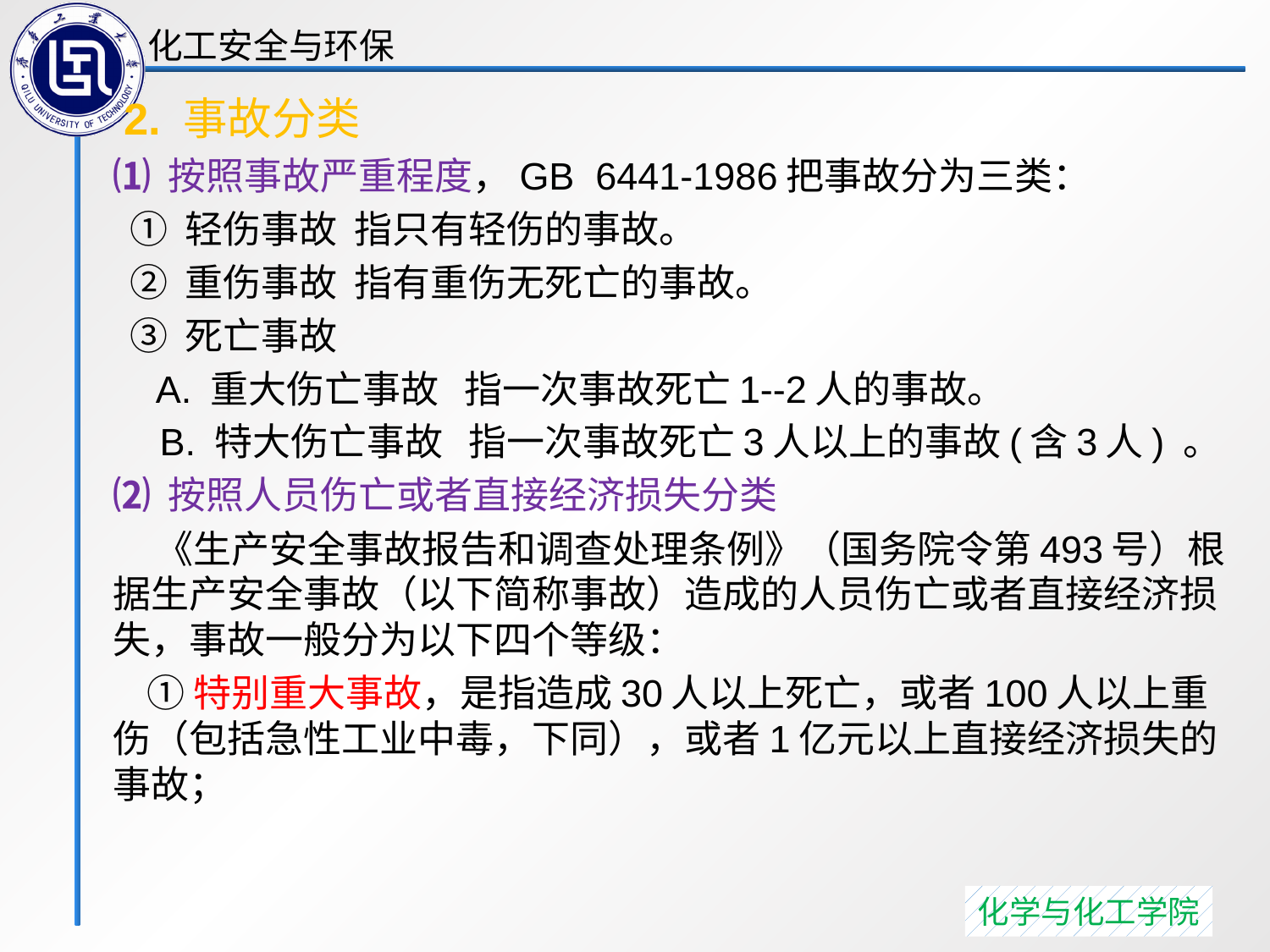

2. 事故分类
⑴ 按照事故严重程度，GB  6441-1986把事故分为三类：
  ① 轻伤事故  指只有轻伤的事故。
  ② 重伤事故  指有重伤无死亡的事故。
  ③ 死亡事故
    A. 重大伤亡事故   指一次事故死亡1--2人的事故。
　B. 特大伤亡事故   指一次事故死亡3人以上的事故(含3人) 。
⑵ 按照人员伤亡或者直接经济损失分类
    《生产安全事故报告和调查处理条例》（国务院令第493号）根据生产安全事故（以下简称事故）造成的人员伤亡或者直接经济损失，事故一般分为以下四个等级：
    ①特别重大事故，是指造成30人以上死亡，或者100人以上重伤（包括急性工业中毒，下同），或者1亿元以上直接经济损失的事故；